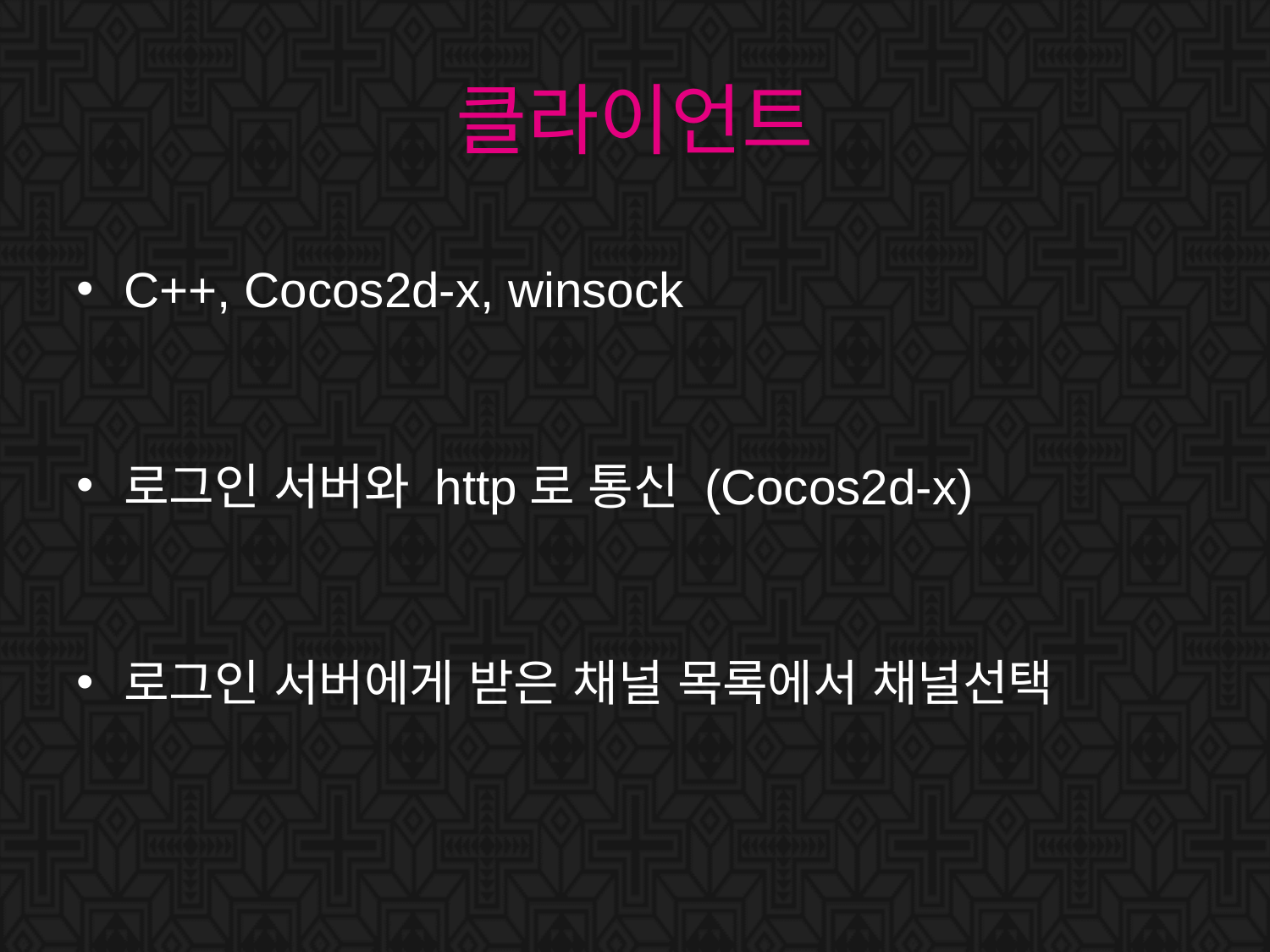

# 클라이언트
C++, Cocos2d-x, winsock

로그인 서버와 http로 통신 (Cocos2d-x)

로그인 서버에게 받은 채널 목록에서 채널선택